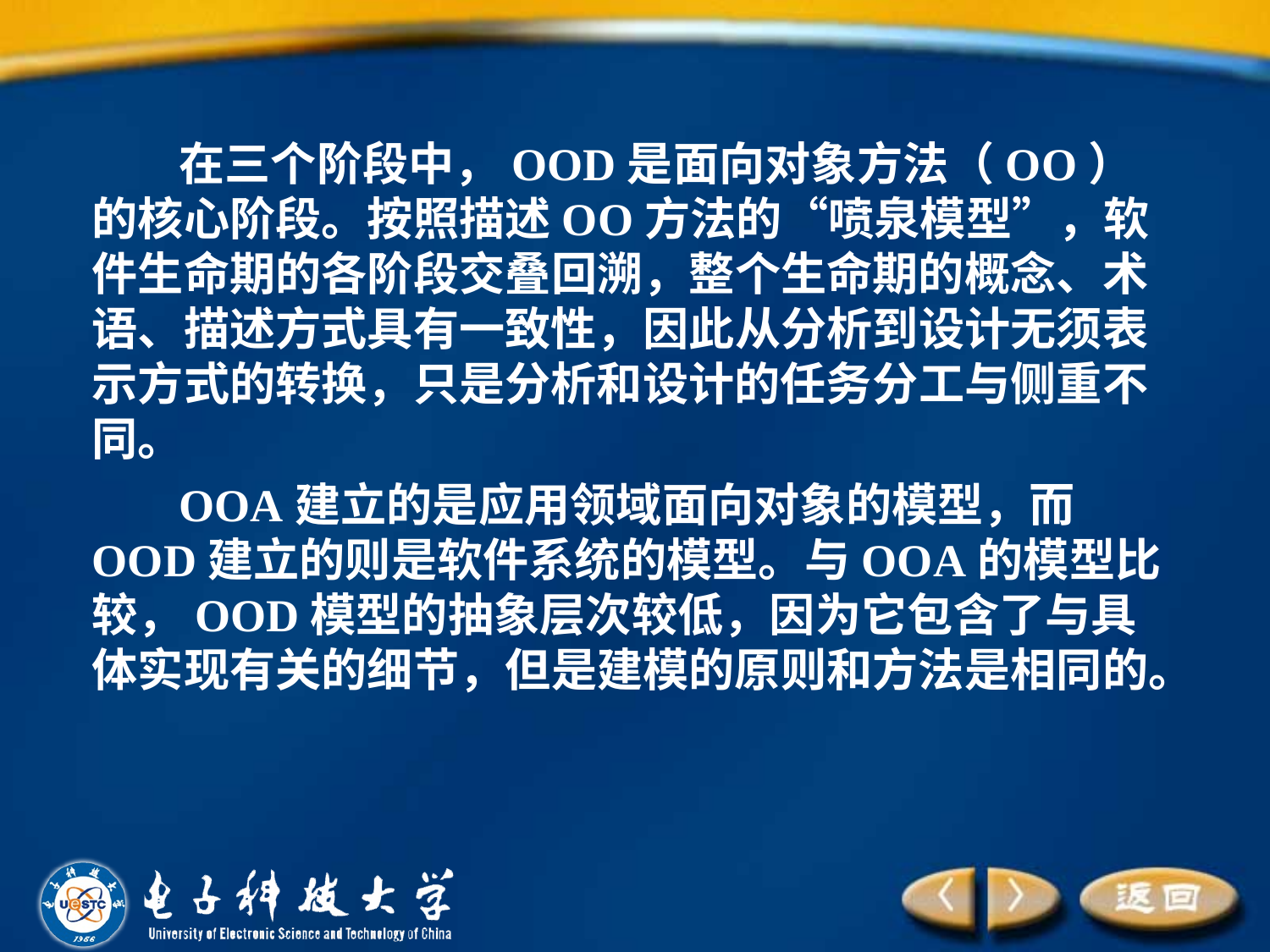

在三个阶段中，OOD是面向对象方法（OO）的核心阶段。按照描述OO方法的“喷泉模型”，软件生命期的各阶段交叠回溯，整个生命期的概念、术语、描述方式具有一致性，因此从分析到设计无须表示方式的转换，只是分析和设计的任务分工与侧重不同。
OOA建立的是应用领域面向对象的模型，而OOD建立的则是软件系统的模型。与OOA的模型比较，OOD模型的抽象层次较低，因为它包含了与具体实现有关的细节，但是建模的原则和方法是相同的。